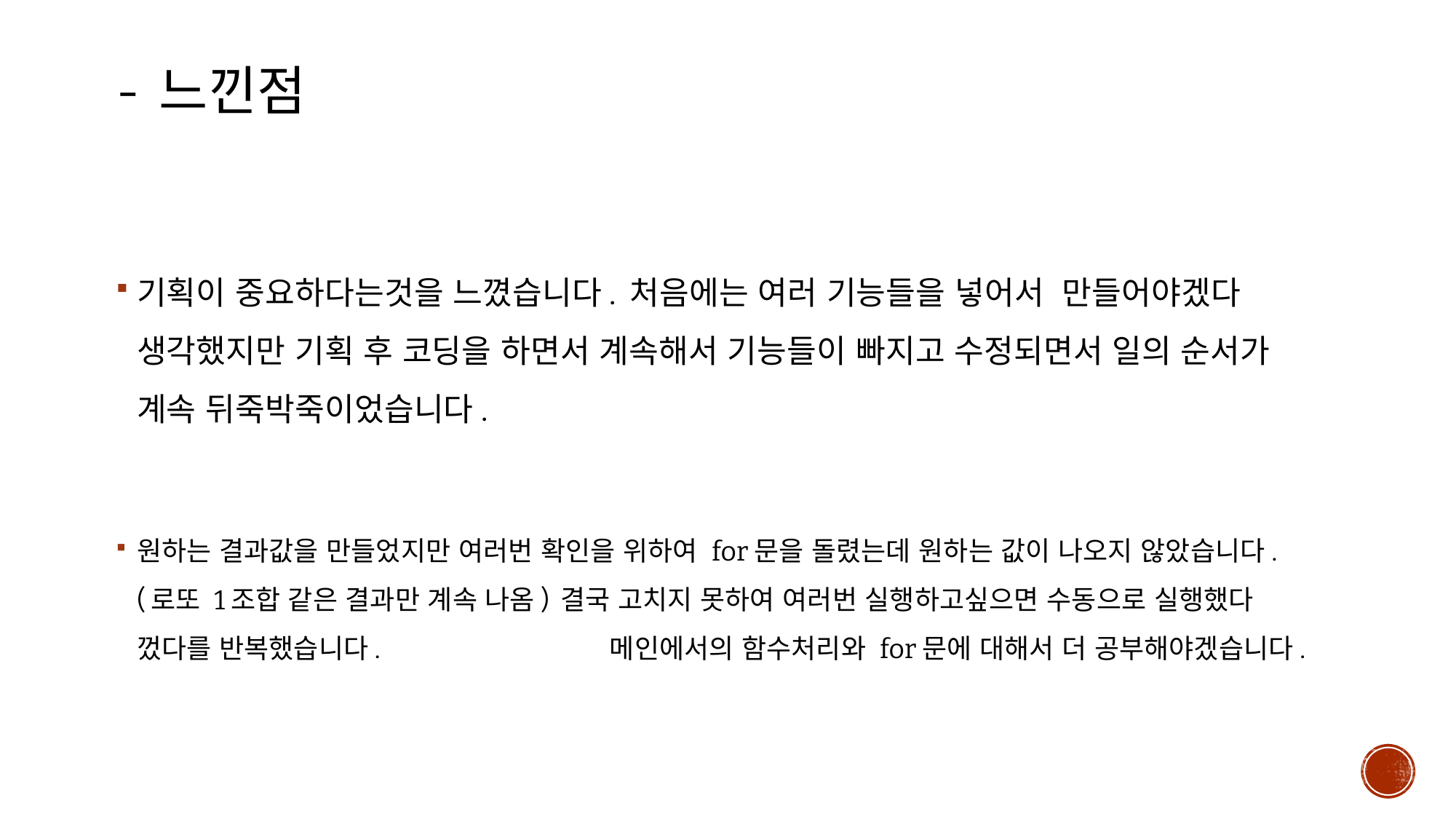

# - 느낀점

기획이 중요하다는것을 느꼈습니다. 처음에는 여러 기능들을 넣어서  만들어야겠다 생각했지만 기획 후 코딩을 하면서 계속해서 기능들이 빠지고 수정되면서 일의 순서가 계속 뒤죽박죽이었습니다.

원하는 결과값을 만들었지만 여러번 확인을 위하여 for문을 돌렸는데 원하는 값이 나오지 않았습니다. (로또 1조합 같은 결과만 계속 나옴) 결국 고치지 못하여 여러번 실행하고싶으면 수동으로 실행했다 껐다를 반복했습니다.                                         메인에서의 함수처리와 for문에 대해서 더 공부해야겠습니다.